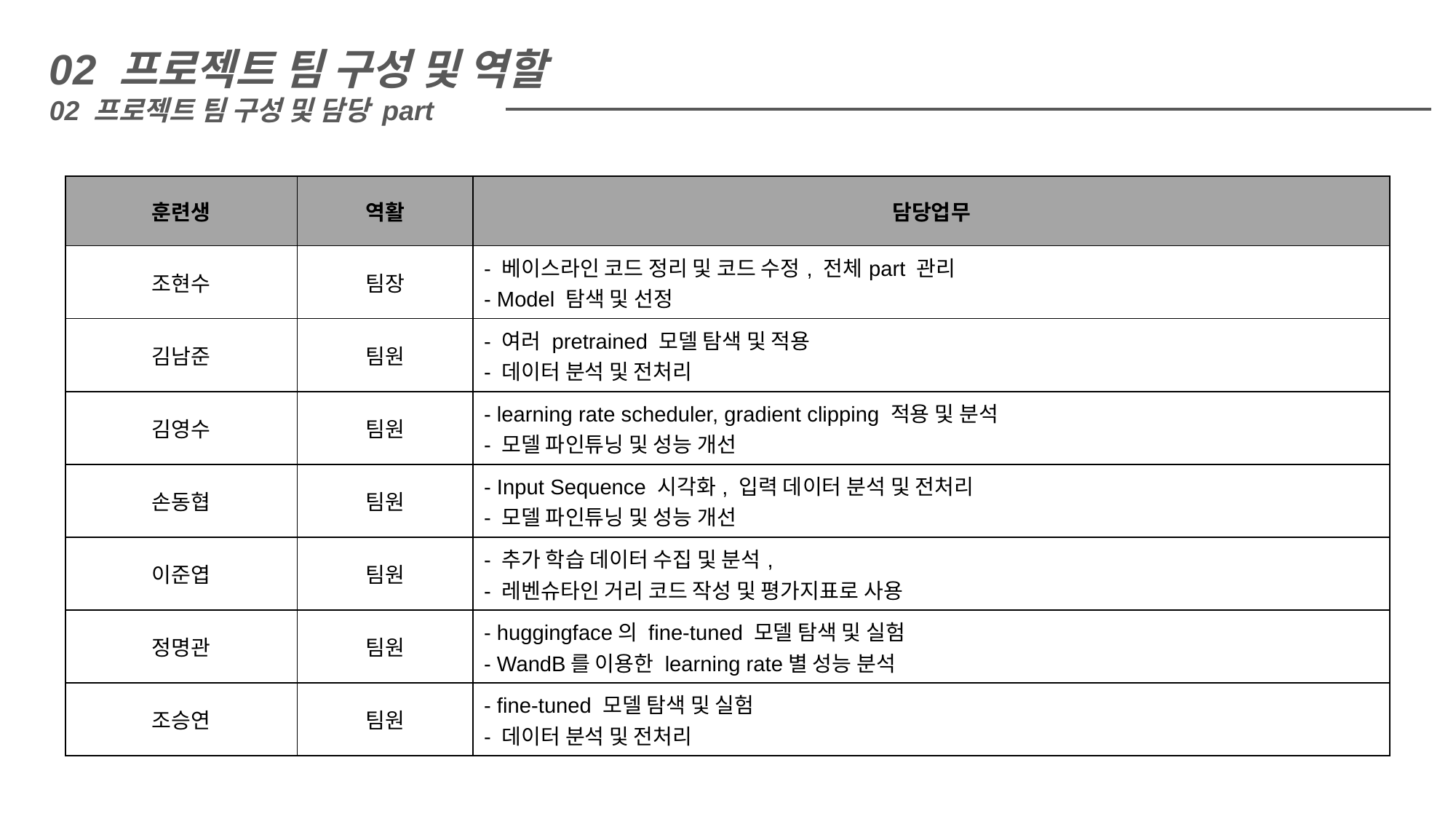

02 프로젝트 팀 구성 및 역할
02 프로젝트 팀 구성 및 담당 part
| 훈련생 | 역활 | 담당업무 |
| --- | --- | --- |
| 조현수 | 팀장 | - 베이스라인 코드 정리 및 코드 수정, 전체part 관리 - Model 탐색 및 선정 |
| 김남준 | 팀원 | - 여러 pretrained 모델 탐색 및 적용 - 데이터 분석 및 전처리 |
| 김영수 | 팀원 | - learning rate scheduler, gradient clipping 적용 및 분석 - 모델 파인튜닝 및 성능 개선 |
| 손동협 | 팀원 | - Input Sequence 시각화, 입력 데이터 분석 및 전처리 - 모델 파인튜닝 및 성능 개선 |
| 이준엽 | 팀원 | - 추가 학습 데이터 수집 및 분석, - 레벤슈타인 거리 코드 작성 및 평가지표로 사용 |
| 정명관 | 팀원 | - huggingface의 fine-tuned 모델 탐색 및 실험 - WandB를 이용한 learning rate별 성능 분석 |
| 조승연 | 팀원 | - fine-tuned 모델 탐색 및 실험 - 데이터 분석 및 전처리 |